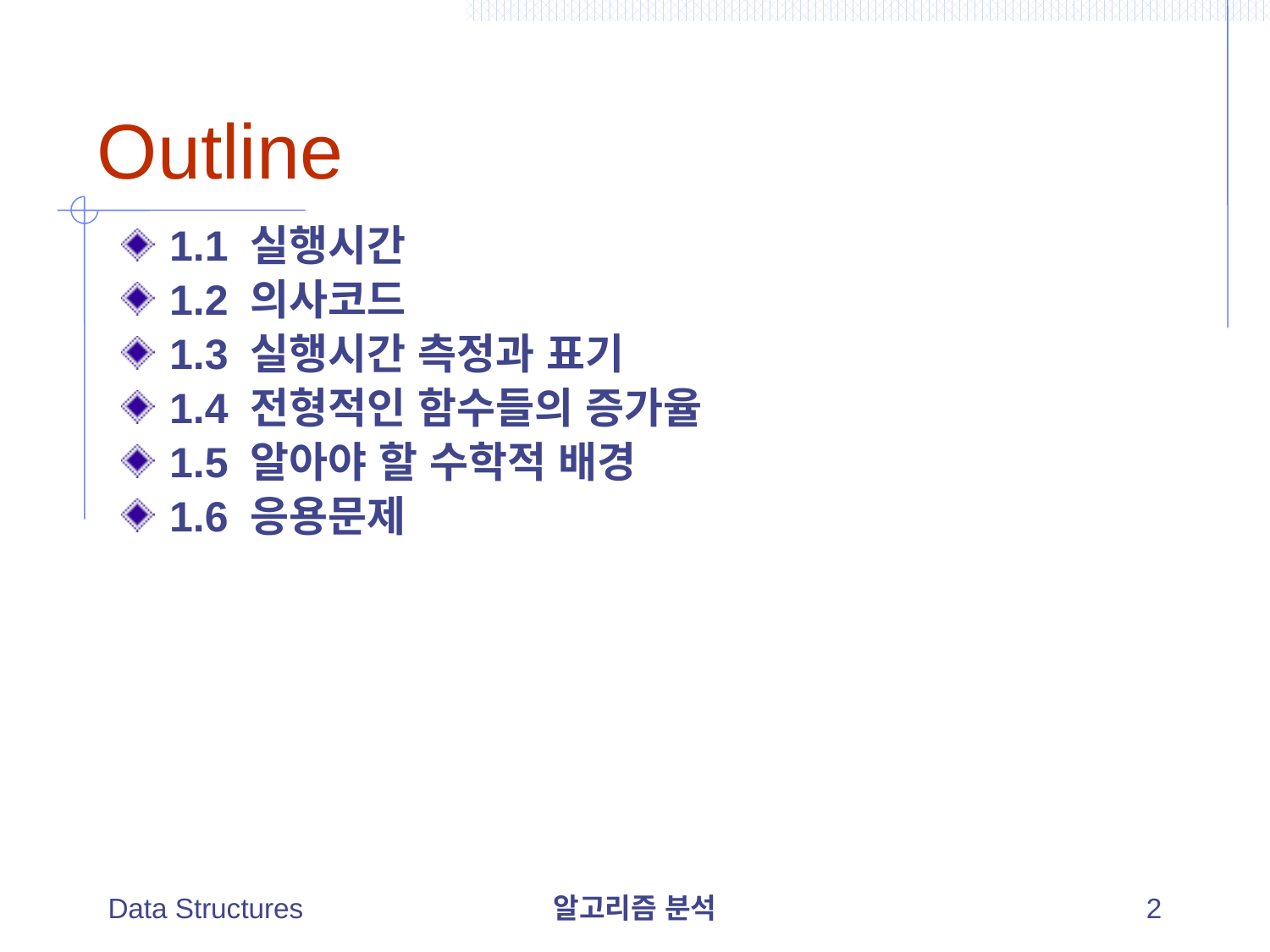

# Outline
1.1 실행시간
1.2 의사코드
1.3 실행시간 측정과 표기
1.4 전형적인 함수들의 증가율
1.5 알아야 할 수학적 배경
1.6 응용문제
Data Structures
알고리즘 분석
2